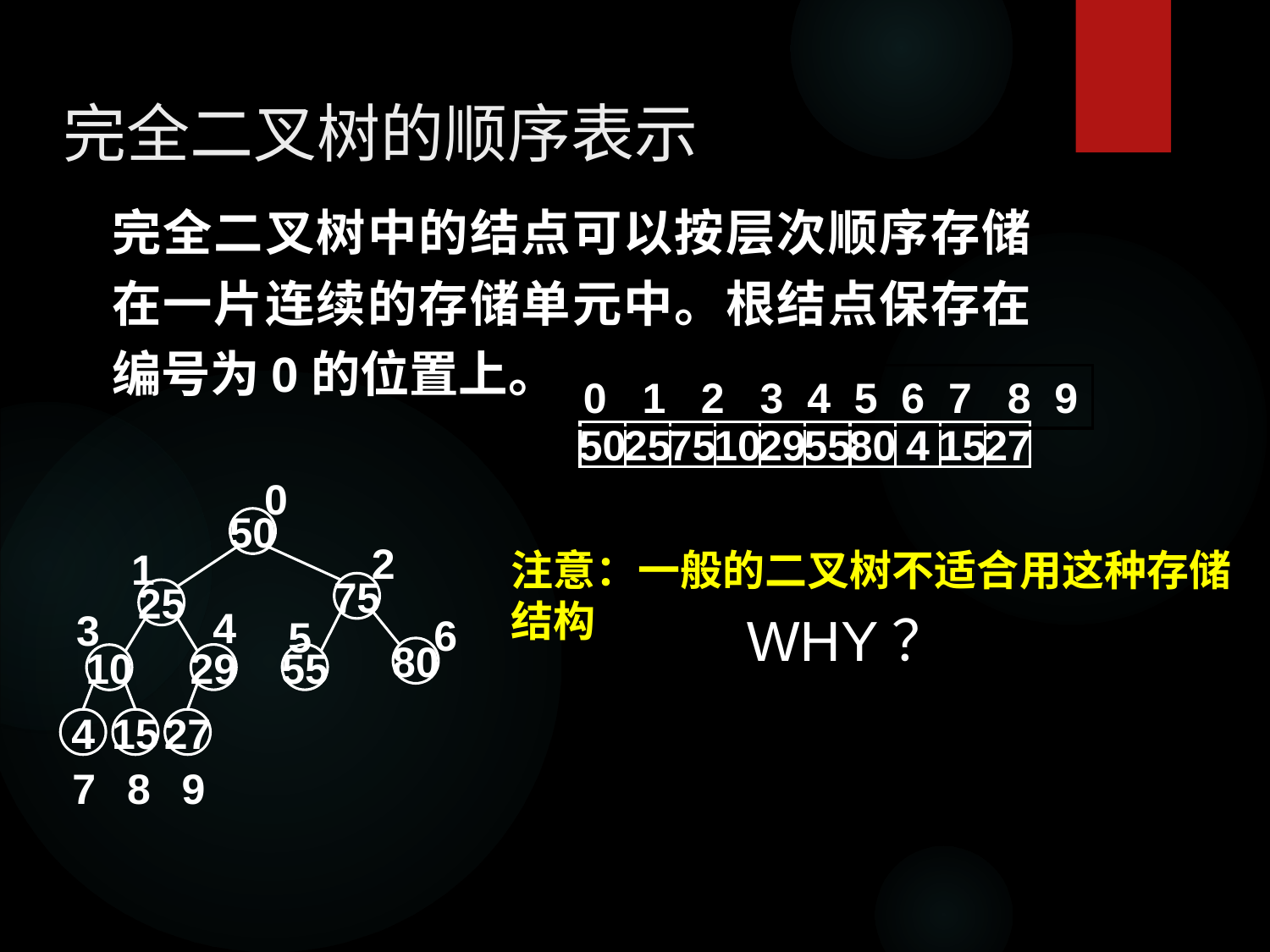

完全二叉树的顺序表示
完全二叉树中的结点可以按层次顺序存储在一片连续的存储单元中。根结点保存在编号为0的位置上。
0   1   2   3  4  5  6  7   8  9
50
25
75
10
29
55
80
4
15
27
0
50
75
25
80
29
55
10
4
15
27
2
1
注意：一般的二叉树不适合用这种存储结构
4
3
WHY？
6
5
7
9
8